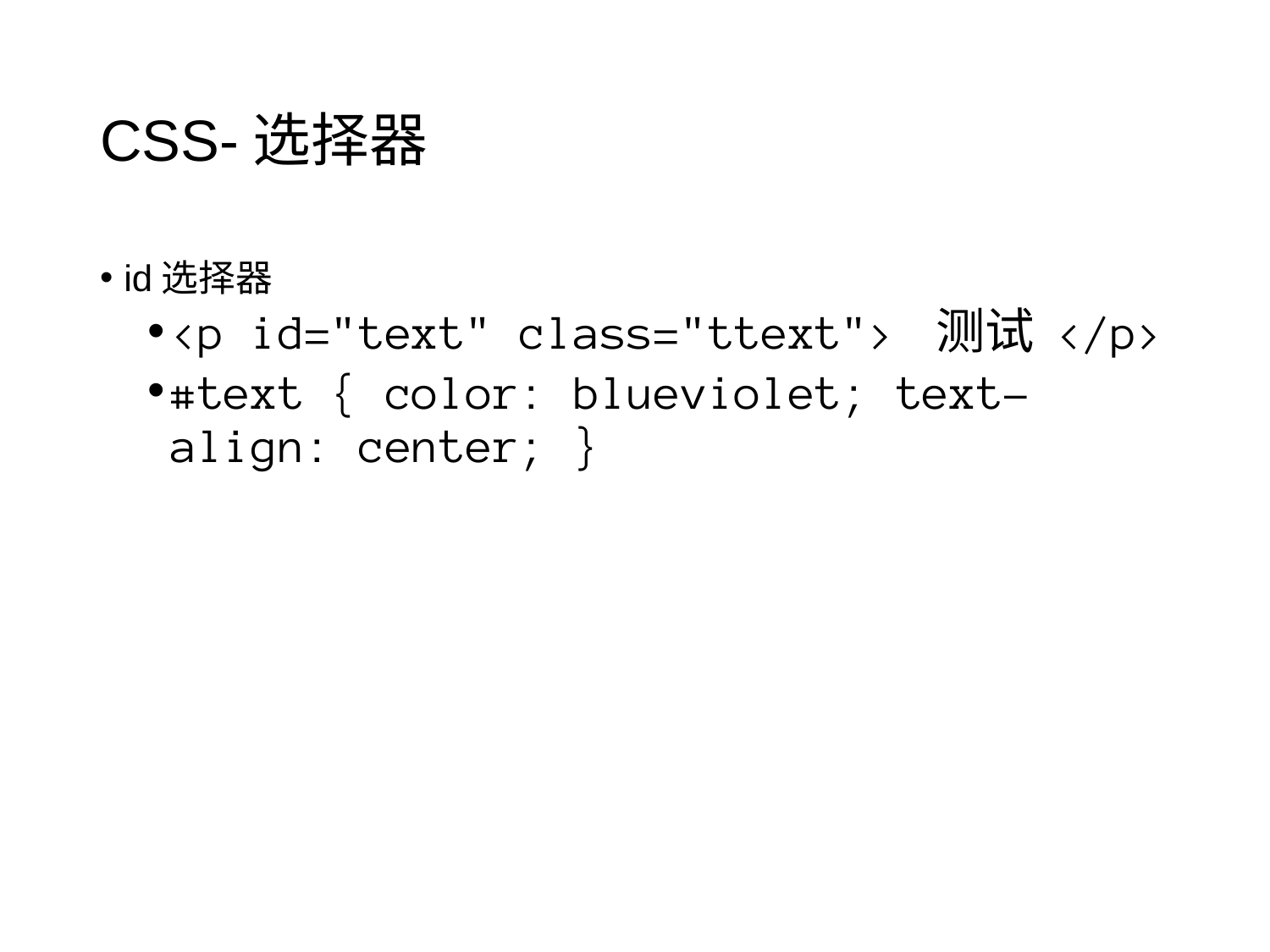

# CSS-选择器
id选择器
<p id="text" class="ttext"> 测试 </p>
#text { color: blueviolet; text-align: center; }